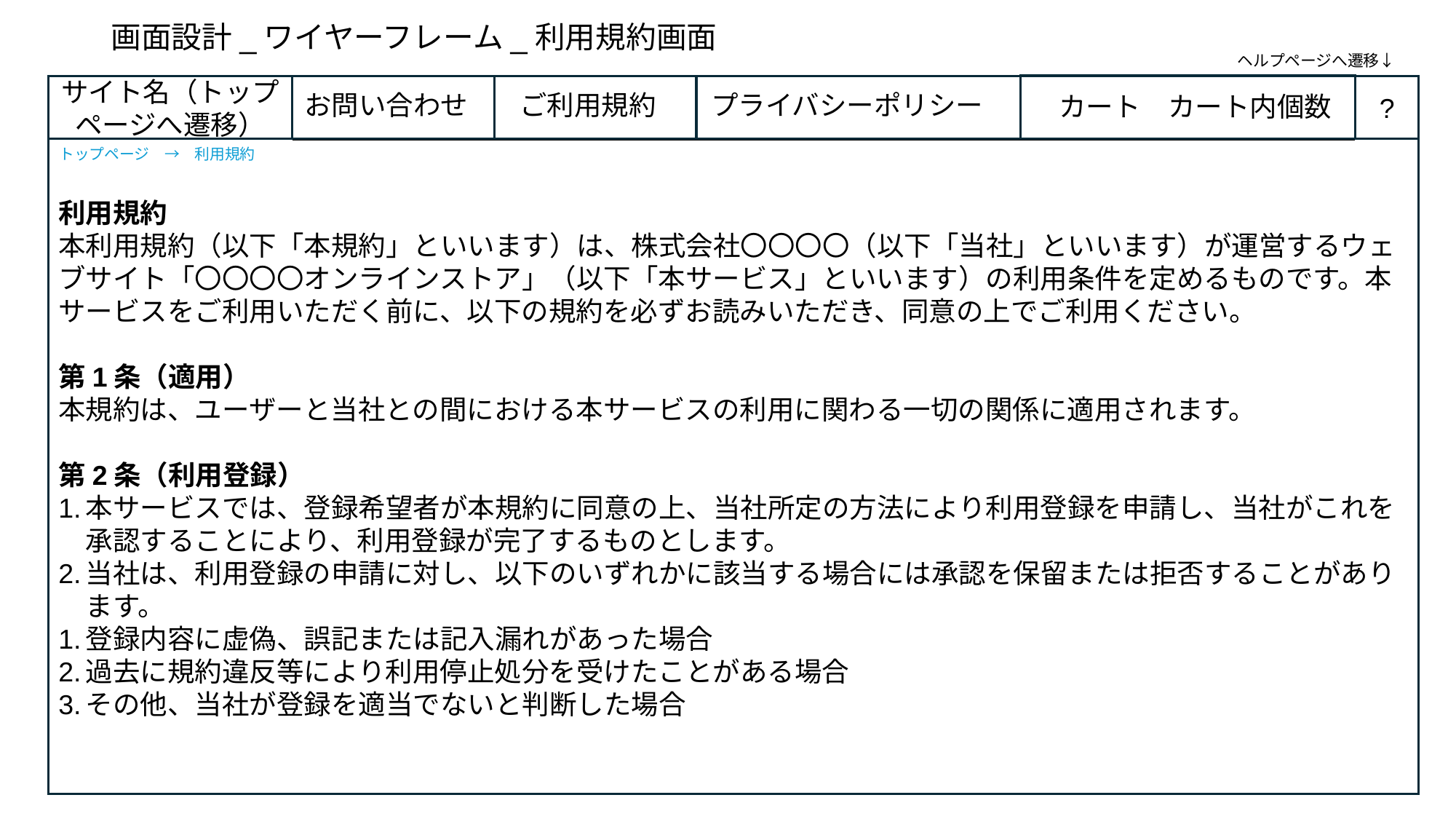

# 画面設計_ワイヤーフレーム_利用規約画面
ヘルプページへ遷移↓
プライバシーポリシー

ご利用規約

お問い合わせ
サイト名（トップページへ遷移）

?
カート　カート内個数
トップページ　→　利用規約
利用規約
本利用規約（以下「本規約」といいます）は、株式会社〇〇〇〇（以下「当社」といいます）が運営するウェブサイト「〇〇〇〇オンラインストア」（以下「本サービス」といいます）の利用条件を定めるものです。本サービスをご利用いただく前に、以下の規約を必ずお読みいただき、同意の上でご利用ください。

第1条（適用）
本規約は、ユーザーと当社との間における本サービスの利用に関わる一切の関係に適用されます。

第2条（利用登録）
本サービスでは、登録希望者が本規約に同意の上、当社所定の方法により利用登録を申請し、当社がこれを承認することにより、利用登録が完了するものとします。
当社は、利用登録の申請に対し、以下のいずれかに該当する場合には承認を保留または拒否することがあります。
登録内容に虚偽、誤記または記入漏れがあった場合
過去に規約違反等により利用停止処分を受けたことがある場合
その他、当社が登録を適当でないと判断した場合